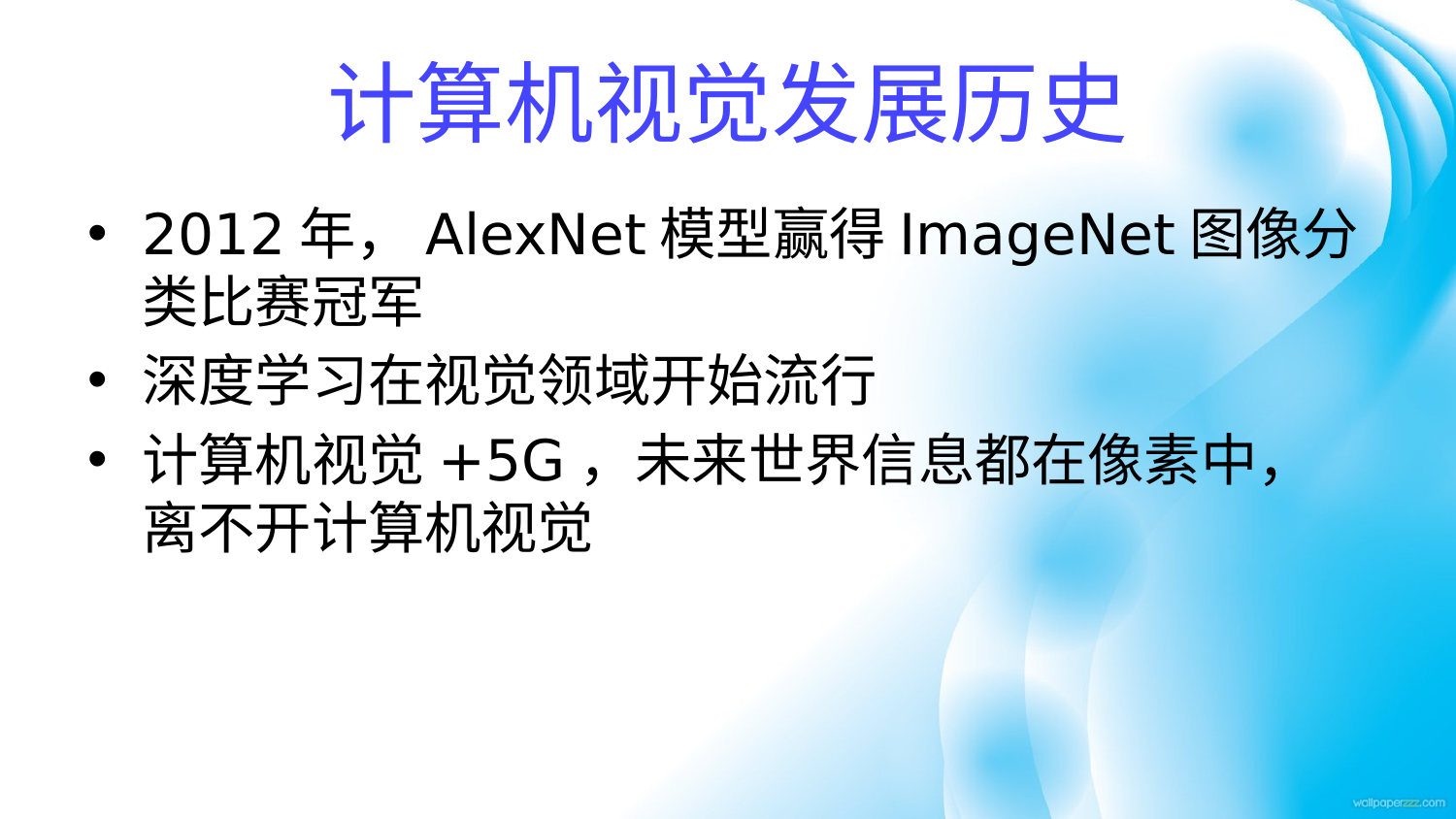

# 计算机视觉发展历史
2012年，AlexNet模型赢得ImageNet图像分类比赛冠军
深度学习在视觉领域开始流行
计算机视觉+5G，未来世界信息都在像素中，离不开计算机视觉